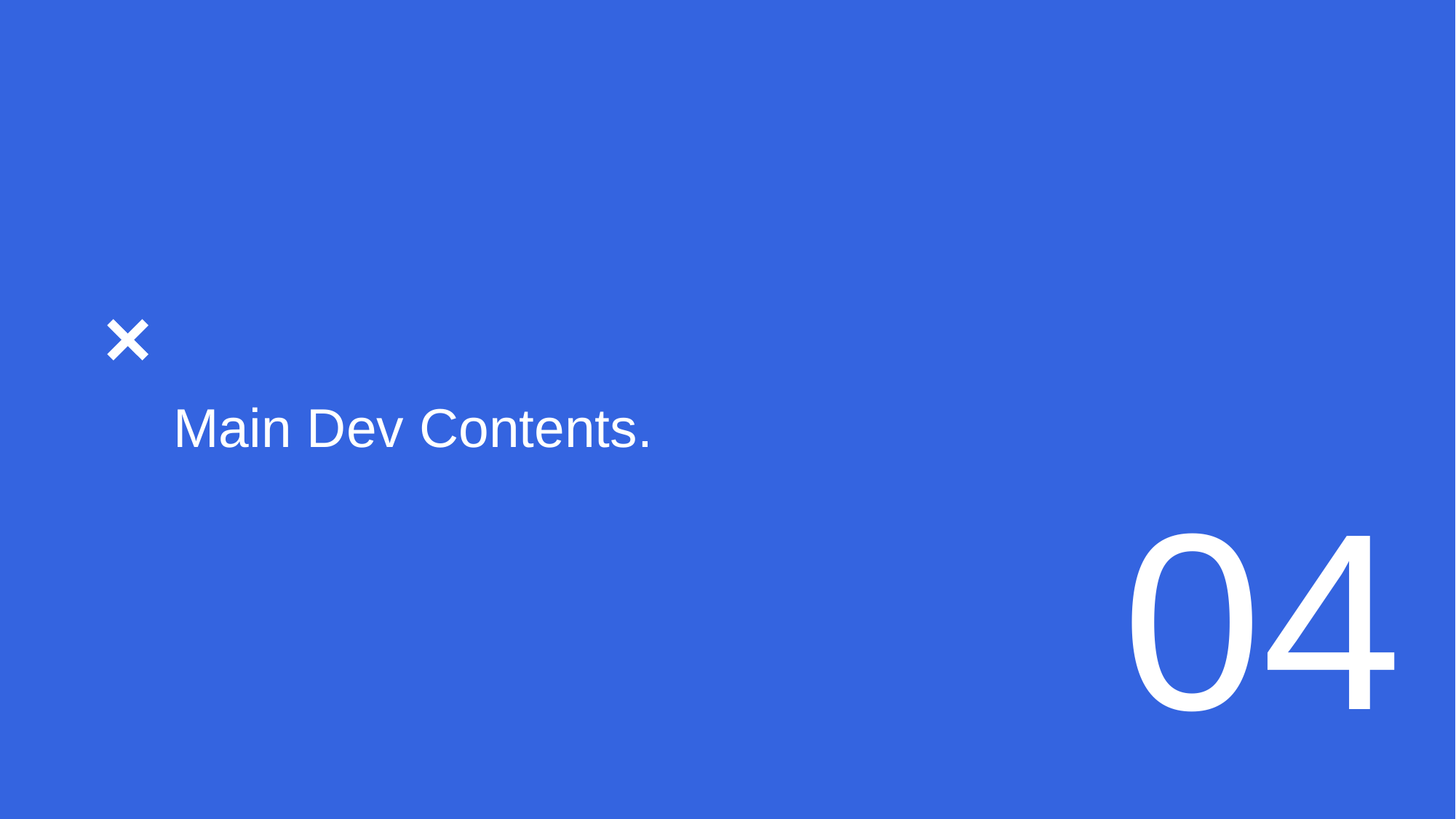

Main Dev Contents.
04
주요 개발 내용